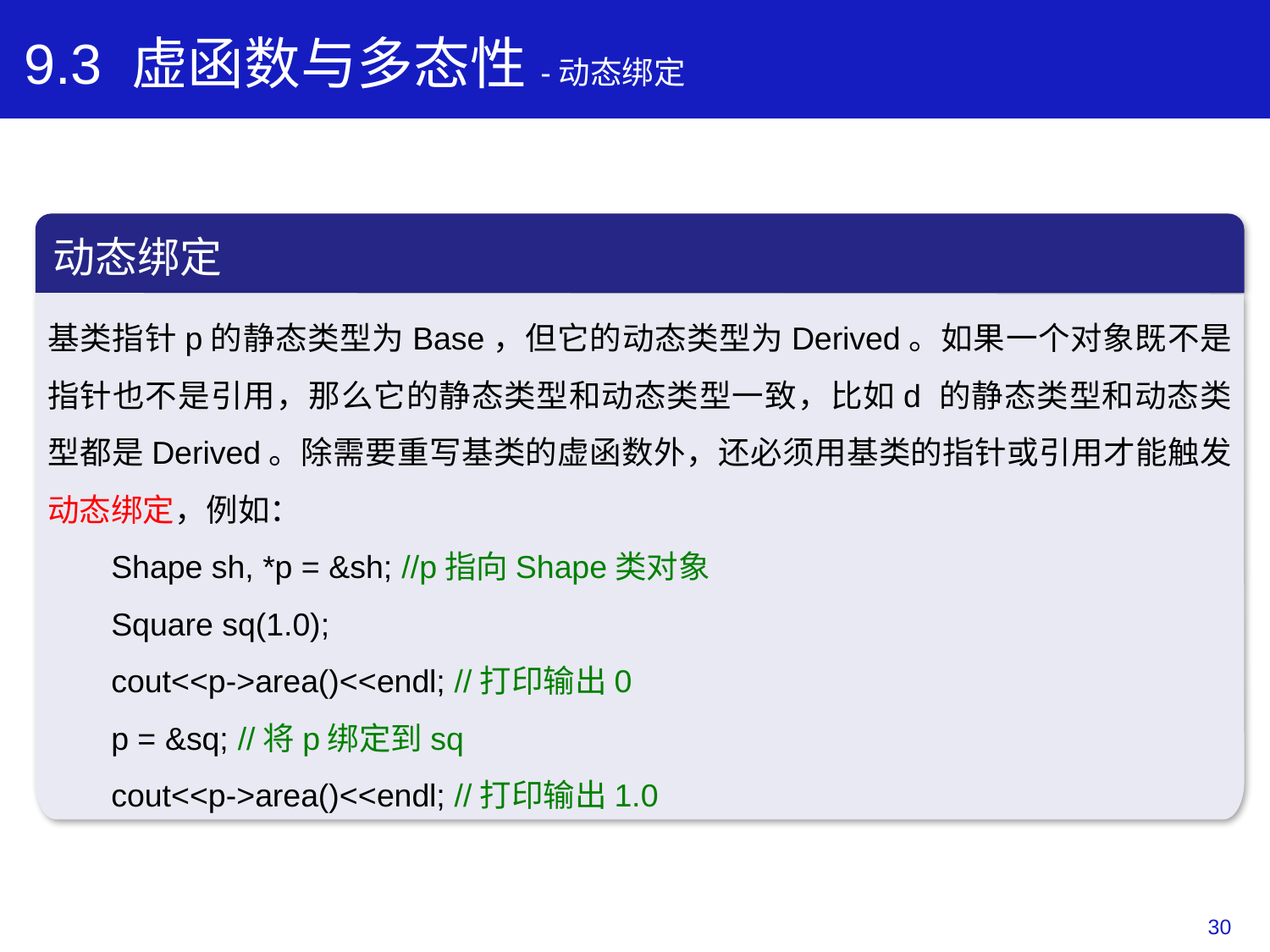

9.3 虚函数与多态性-动态绑定
动态绑定
基类指针p的静态类型为Base，但它的动态类型为Derived。如果一个对象既不是指针也不是引用，那么它的静态类型和动态类型一致，比如d 的静态类型和动态类型都是Derived。除需要重写基类的虚函数外，还必须用基类的指针或引用才能触发动态绑定，例如：
Shape sh, *p = &sh; //p指向Shape类对象
Square sq(1.0);
cout<<p->area()<<endl; //打印输出0
p = &sq; //将p绑定到sq
cout<<p->area()<<endl; //打印输出1.0
30